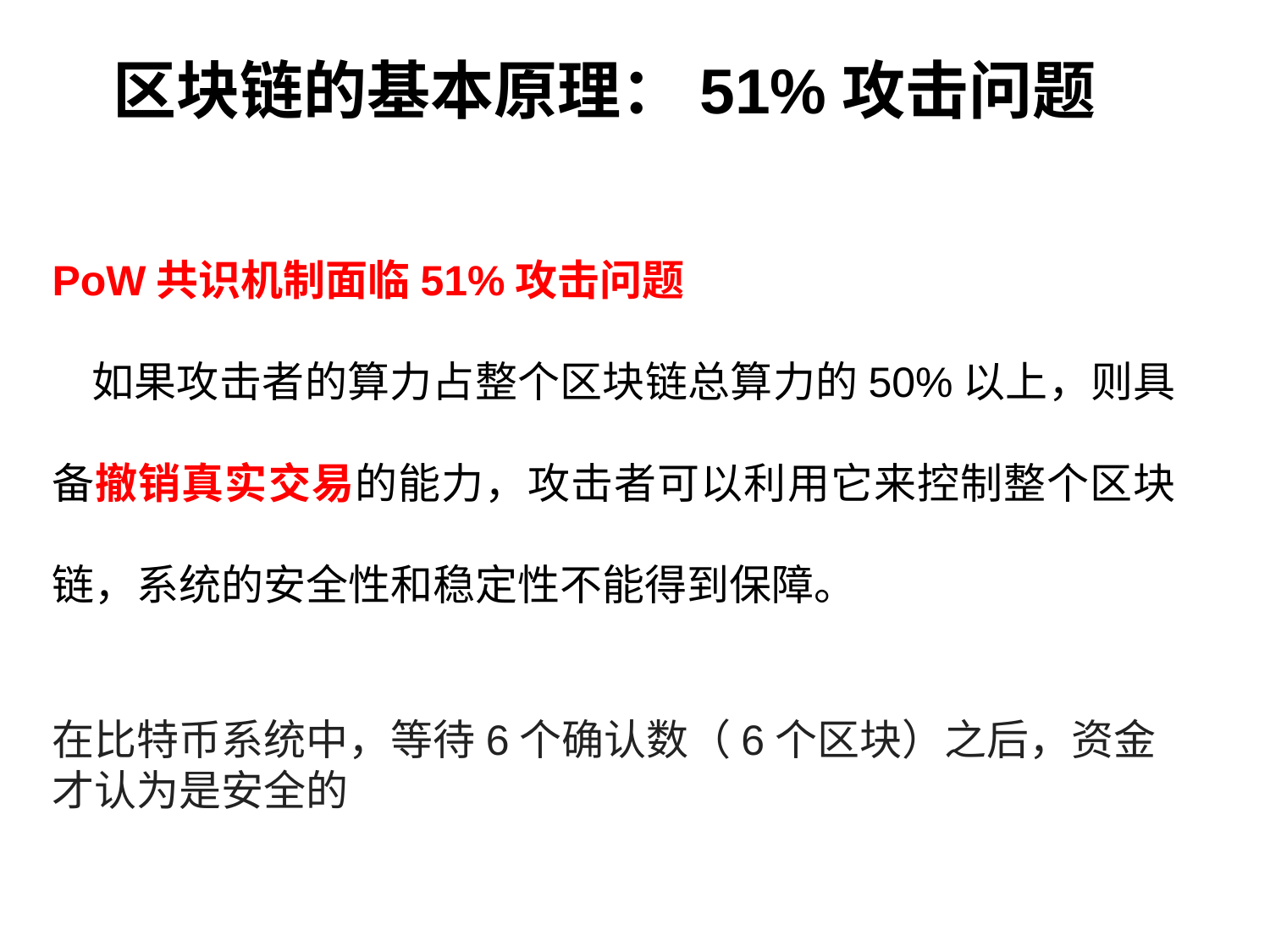

# 区块链的基本原理：51%攻击问题
PoW共识机制面临51%攻击问题
   如果攻击者的算力占整个区块链总算力的50%以上，则具备撤销真实交易的能力，攻击者可以利用它来控制整个区块链，系统的安全性和稳定性不能得到保障。
在比特币系统中，等待6个确认数（6个区块）之后，资金才认为是安全的